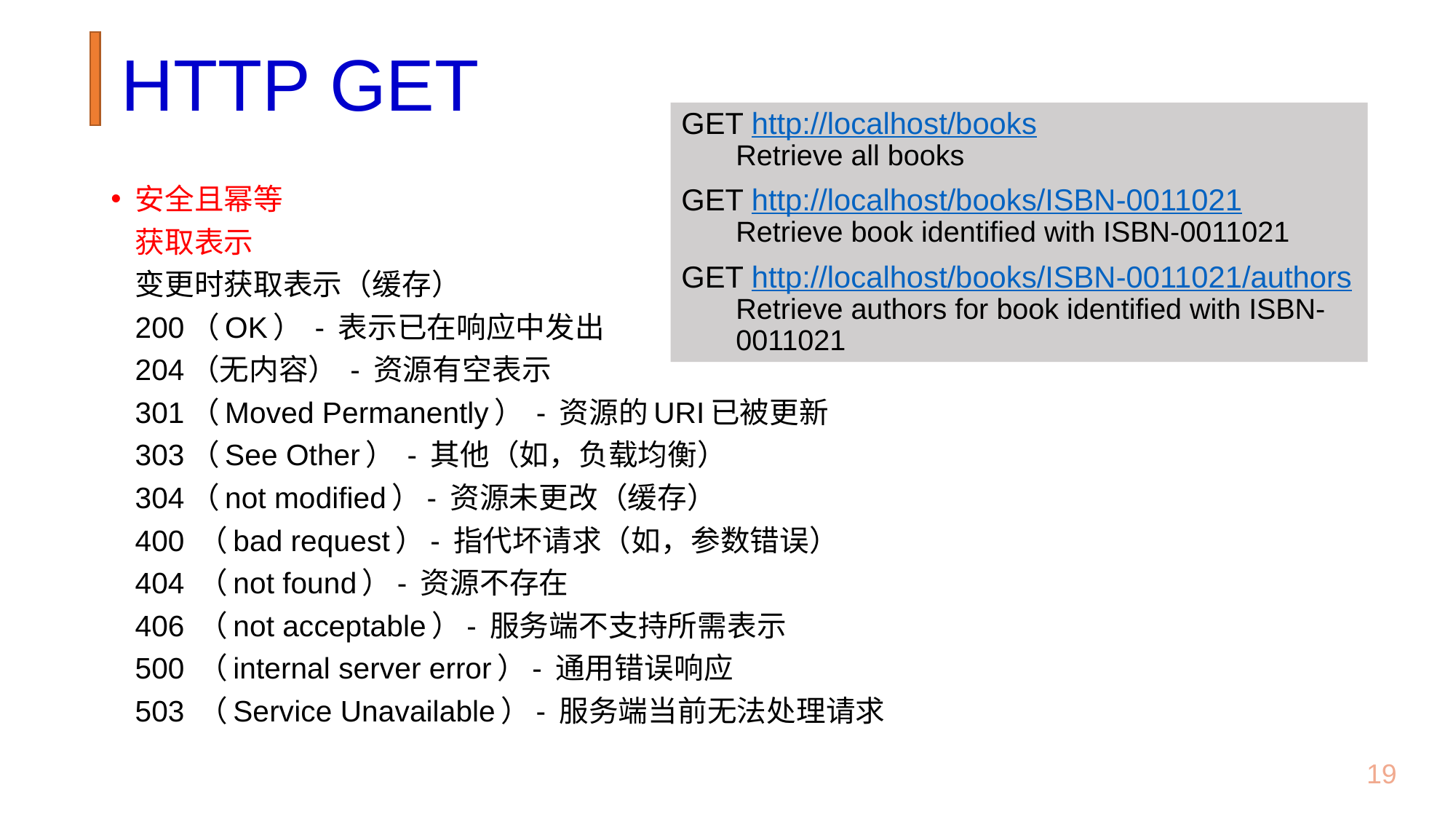

# HTTP GET
GET http://localhost/books
Retrieve all books

GET http://localhost/books/ISBN-0011021
Retrieve book identified with ISBN-0011021

GET http://localhost/books/ISBN-0011021/authors
Retrieve authors for book identified with ISBN-0011021
安全且幂等
获取表示
变更时获取表示（缓存）
200（OK） - 表示已在响应中发出
204（无内容） - 资源有空表示
301（Moved Permanently） - 资源的URI已被更新
303（See Other） - 其他（如，负载均衡）
304（not modified）- 资源未更改（缓存）
400 （bad request）- 指代坏请求（如，参数错误）
404 （not found）- 资源不存在
406 （not acceptable）- 服务端不支持所需表示
500 （internal server error）- 通用错误响应
503 （Service Unavailable）- 服务端当前无法处理请求
19